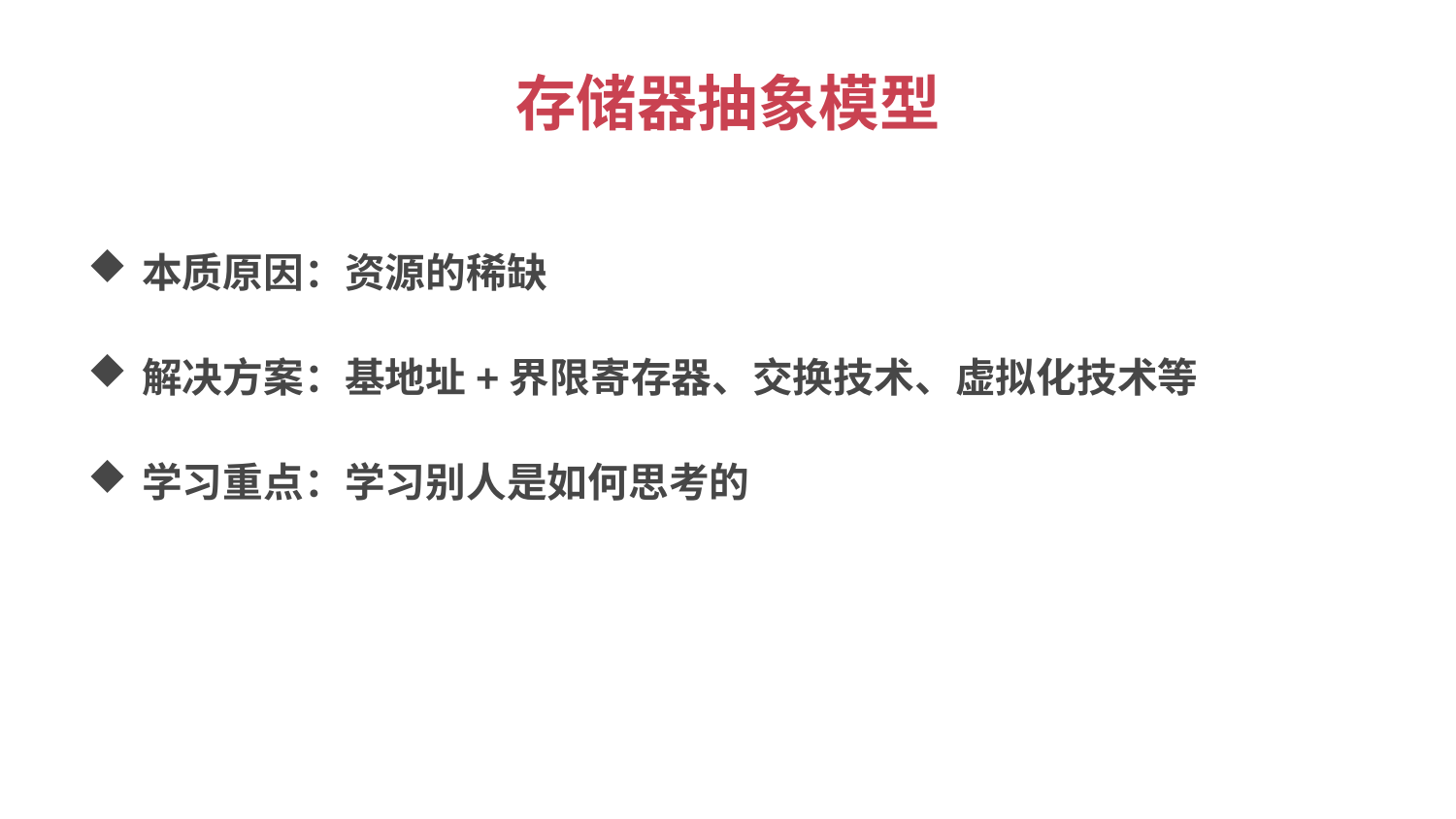

# 存储器抽象模型
本质原因：资源的稀缺
解决方案：基地址+界限寄存器、交换技术、虚拟化技术等
学习重点：学习别人是如何思考的